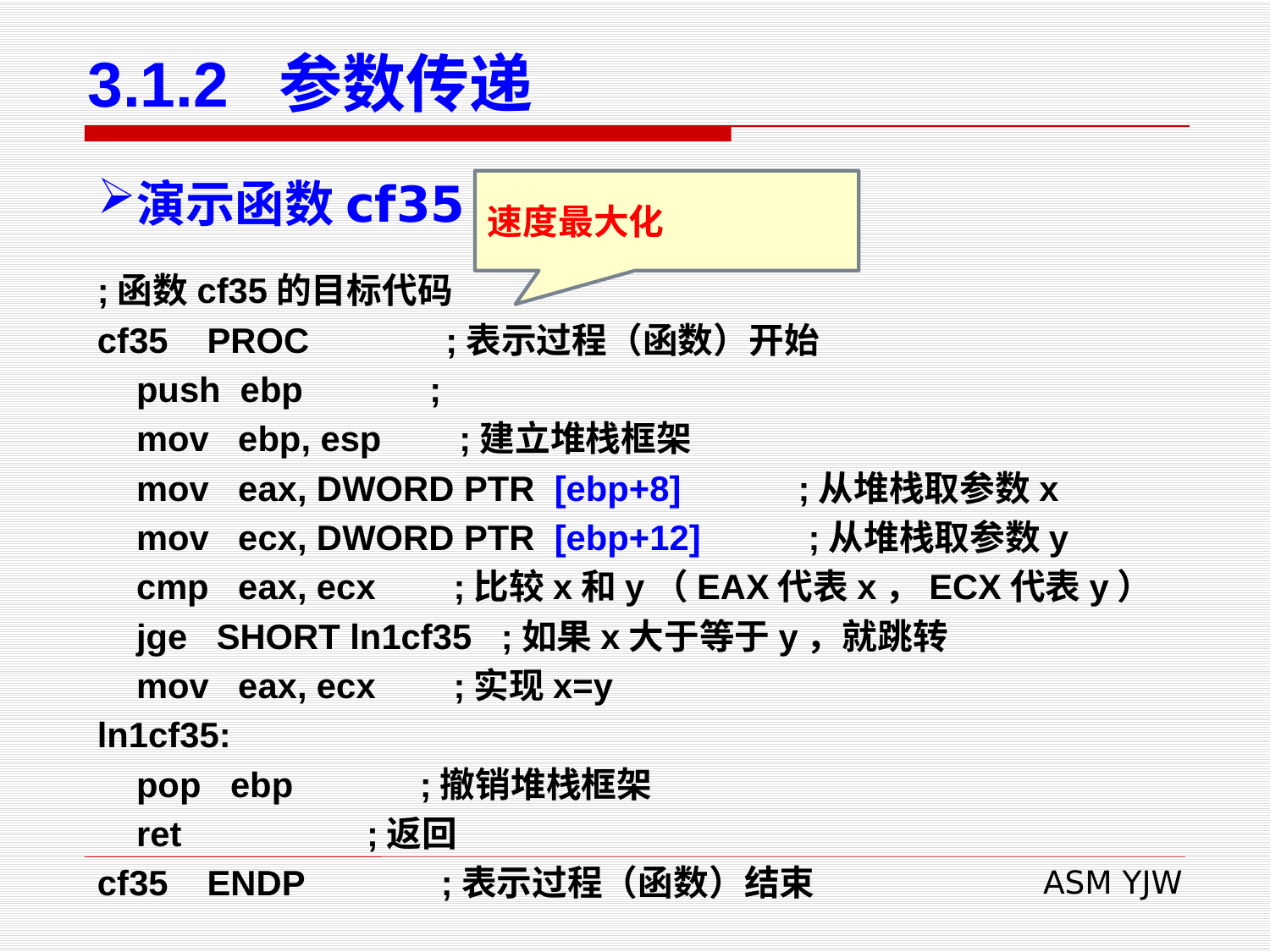

# 3.1.2  参数传递
演示函数cf35
速度最大化
;函数cf35的目标代码
cf35    PROC              ;表示过程（函数）开始
    push  ebp             ;
    mov   ebp, esp        ;建立堆栈框架
    mov   eax, DWORD PTR  [ebp+8]            ;从堆栈取参数x
    mov   ecx, DWORD PTR  [ebp+12]           ;从堆栈取参数y
    cmp   eax, ecx        ;比较x和y（EAX代表x，ECX代表y）
    jge   SHORT ln1cf35   ;如果x大于等于y，就跳转
    mov   eax, ecx        ;实现x=y
ln1cf35:
    pop   ebp             ;撤销堆栈框架
    ret                   ;返回
cf35    ENDP              ;表示过程（函数）结束